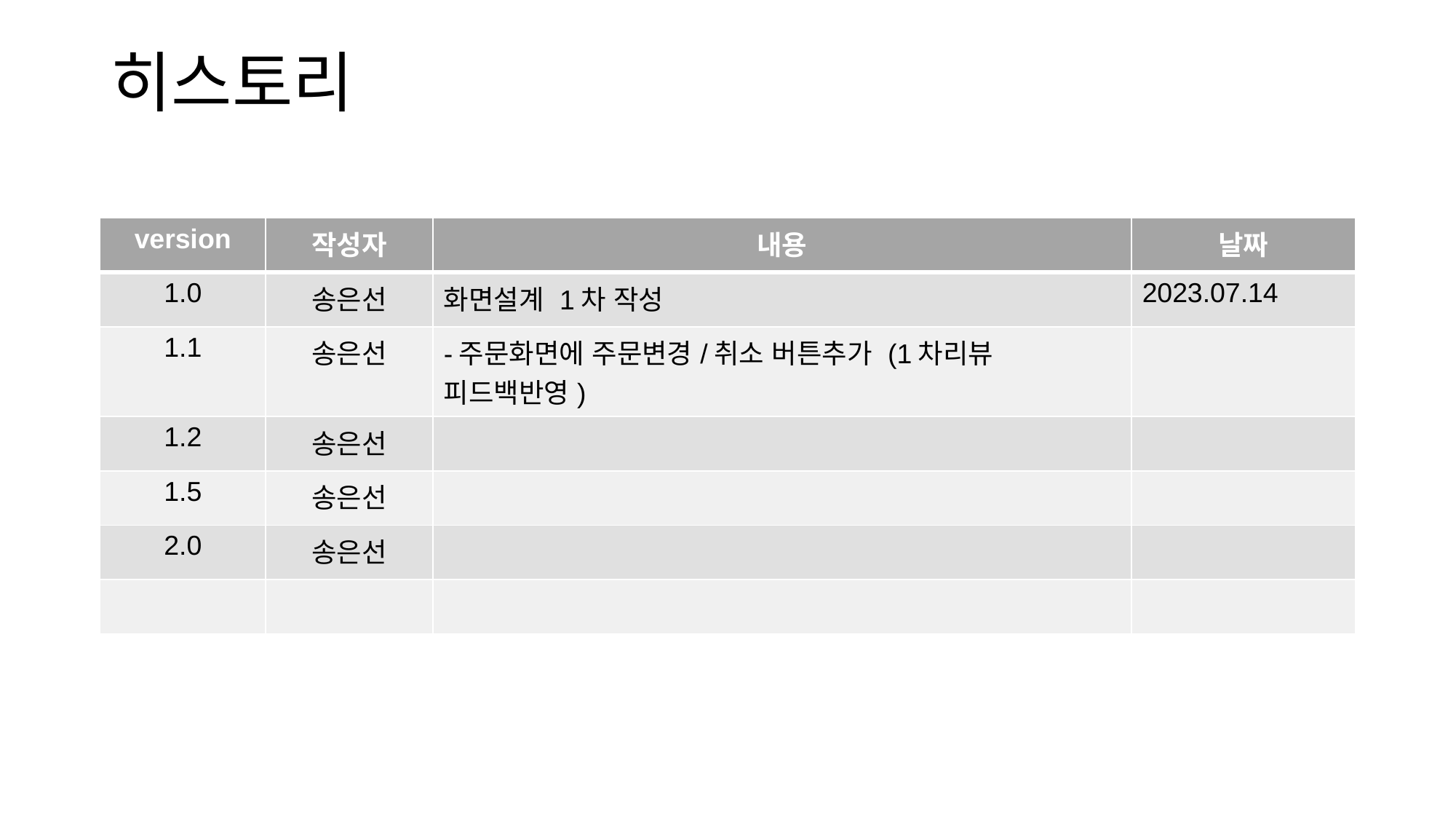

# 히스토리
| version | 작성자 | 내용 | 날짜 |
| --- | --- | --- | --- |
| 1.0 | 송은선 | 화면설계 1차 작성 | 2023.07.14 |
| 1.1 | 송은선 | -주문화면에 주문변경/취소 버튼추가 (1차리뷰 피드백반영) |  |
| 1.2 | 송은선 |  |  |
| 1.5 | 송은선 |  |  |
| 2.0 | 송은선 |  |  |
|  |  |  |  |